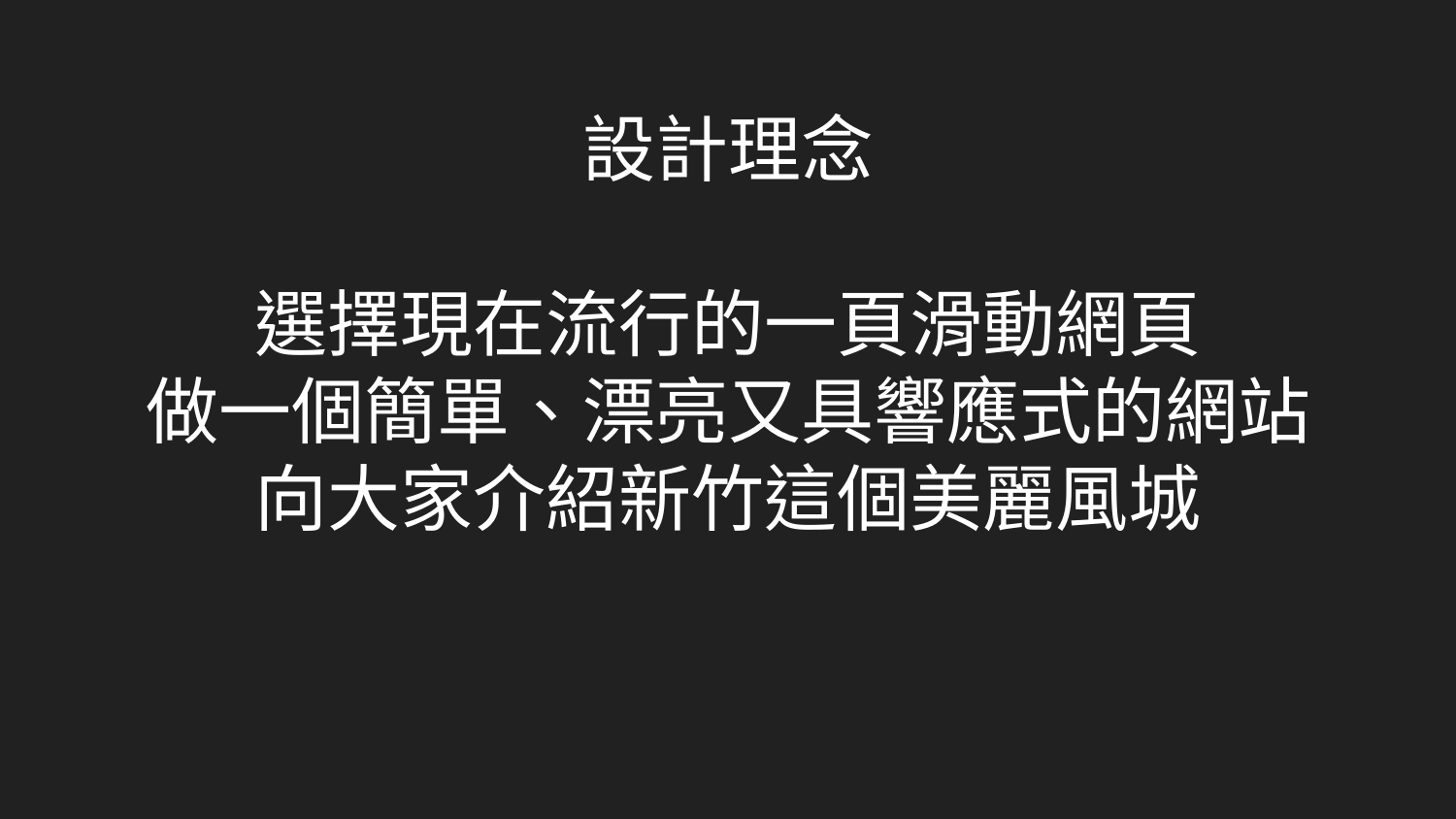

設計理念
# 選擇現在流行的一頁滑動網頁 做一個簡單、漂亮又具響應式的網站 向大家介紹新竹這個美麗風城